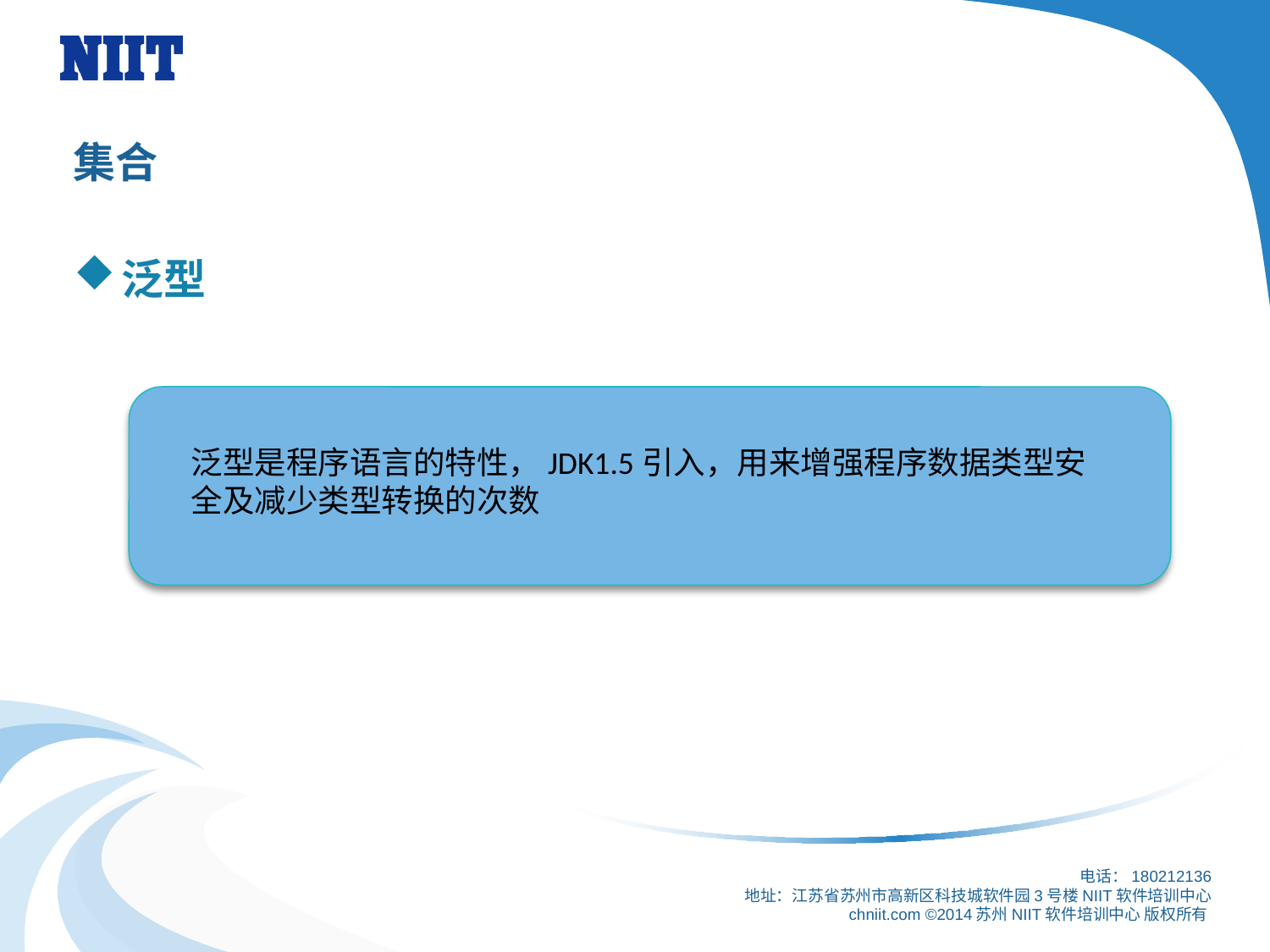

# 集合
泛型

泛型是程序语言的特性，JDK1.5引入，用来增强程序数据类型安全及减少类型转换的次数